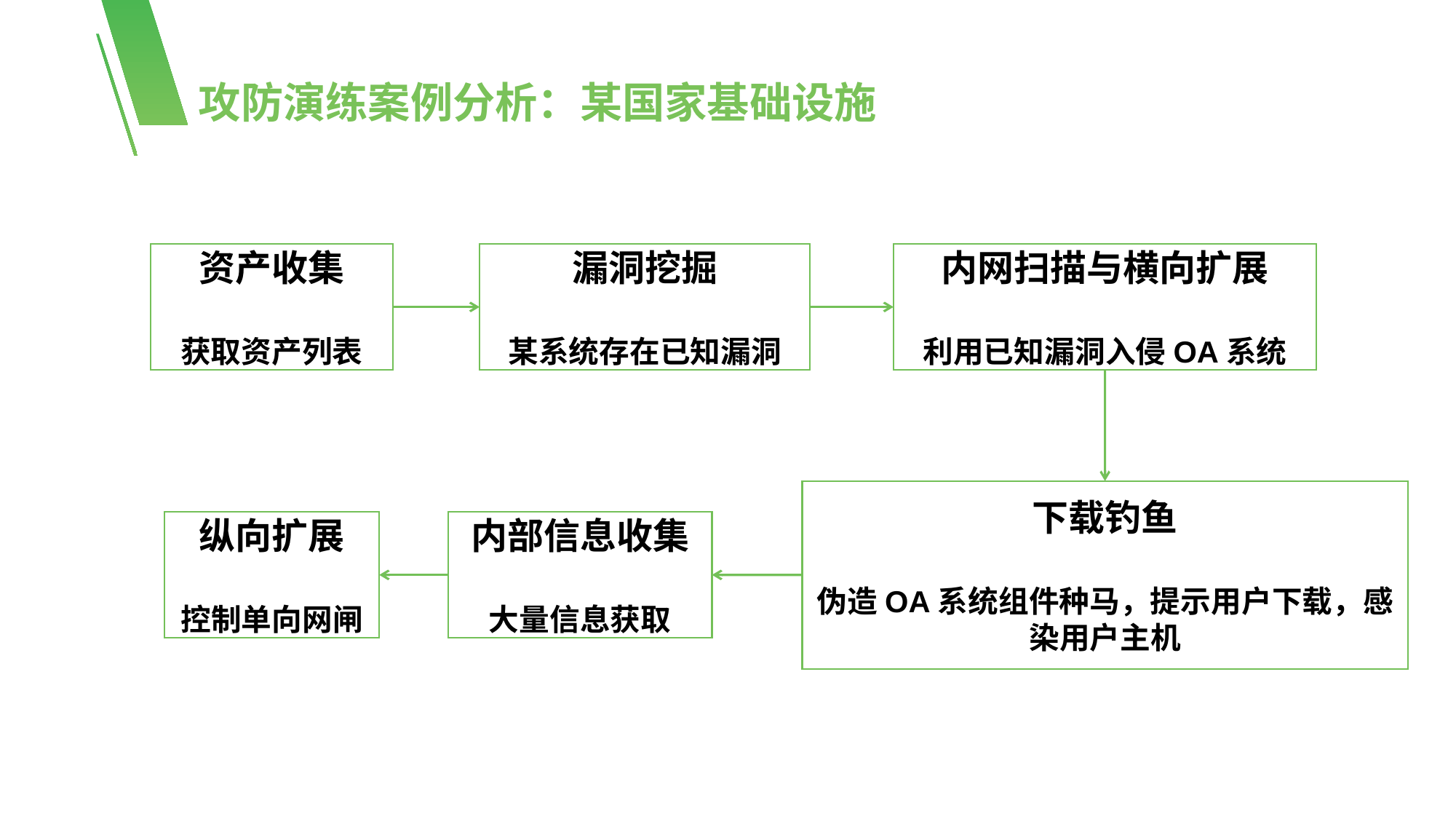

攻防演练案例分析：某国家基础设施
漏洞挖掘

某系统存在已知漏洞
资产收集

获取资产列表
内网扫描与横向扩展

利用已知漏洞入侵OA系统
下载钓鱼

伪造OA系统组件种马，提示用户下载，感染用户主机
纵向扩展

控制单向网闸
内部信息收集

大量信息获取